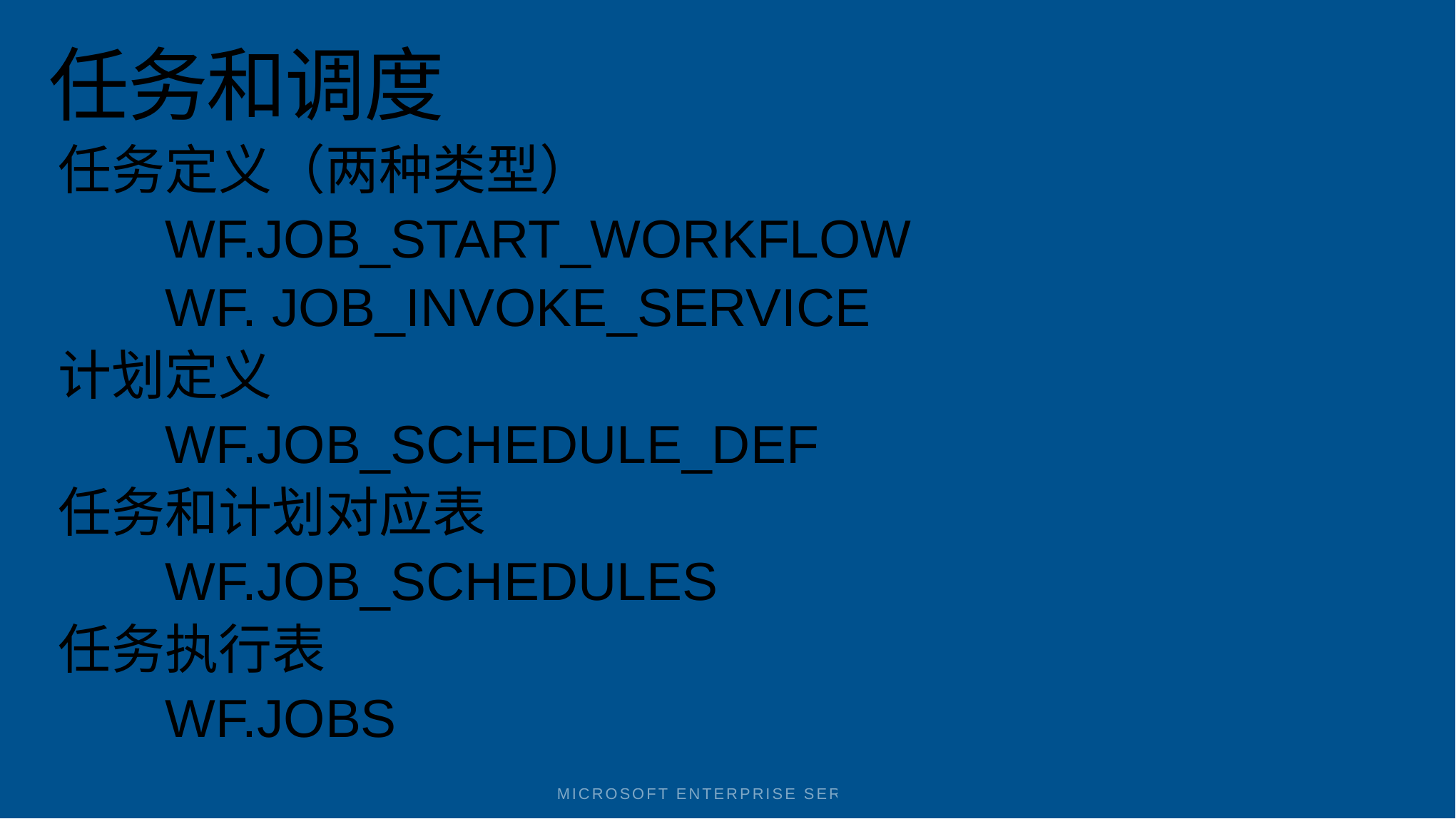

# 任务和调度
任务定义（两种类型）
	WF.JOB_START_WORKFLOW
	WF. JOB_INVOKE_SERVICE
计划定义
	WF.JOB_SCHEDULE_DEF
任务和计划对应表
	WF.JOB_SCHEDULES
任务执行表
	WF.JOBS